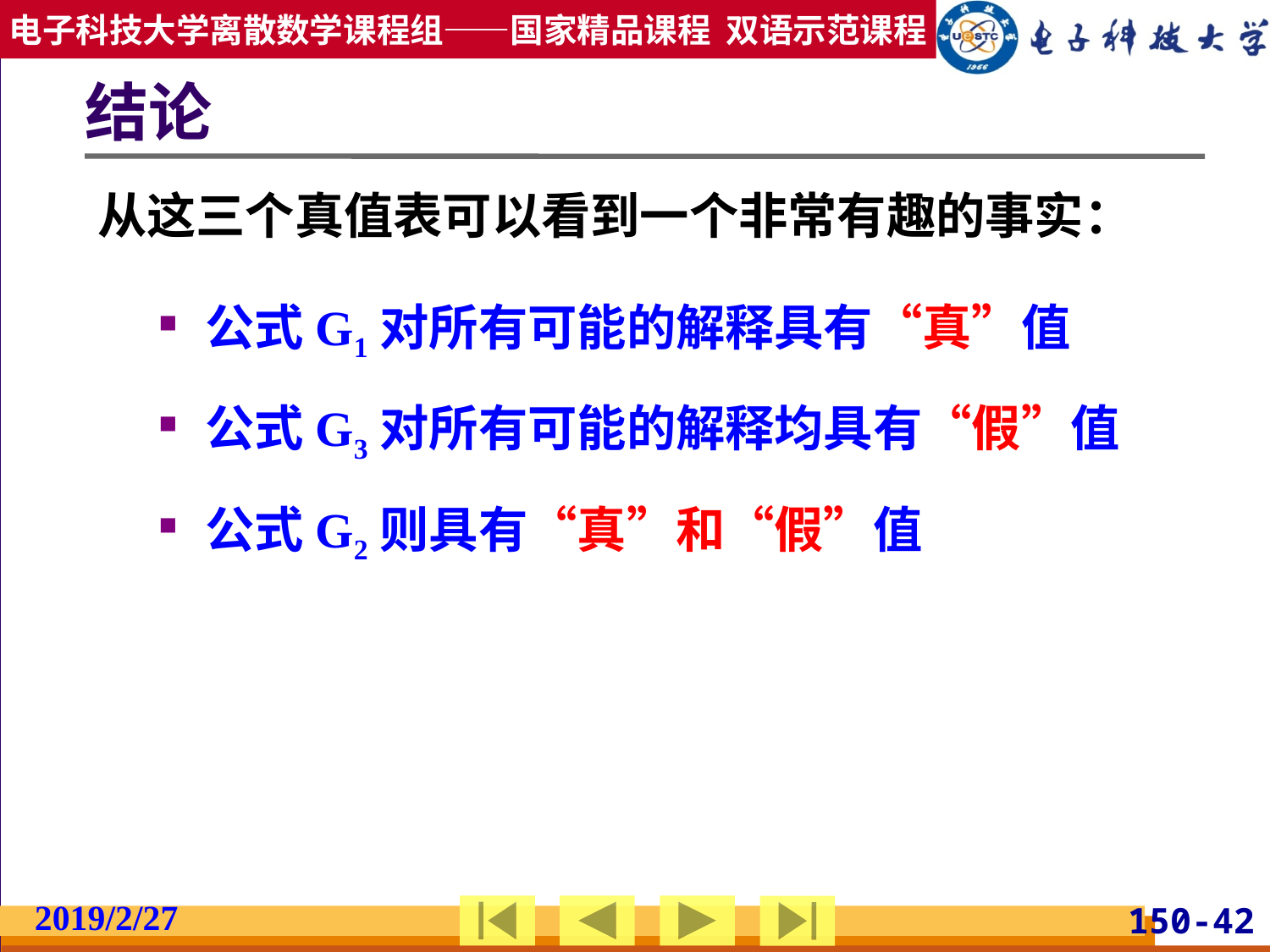

# 结论
从这三个真值表可以看到一个非常有趣的事实：
公式G1对所有可能的解释具有“真”值
公式G3对所有可能的解释均具有“假”值
公式G2则具有“真”和“假”值
2019/2/27